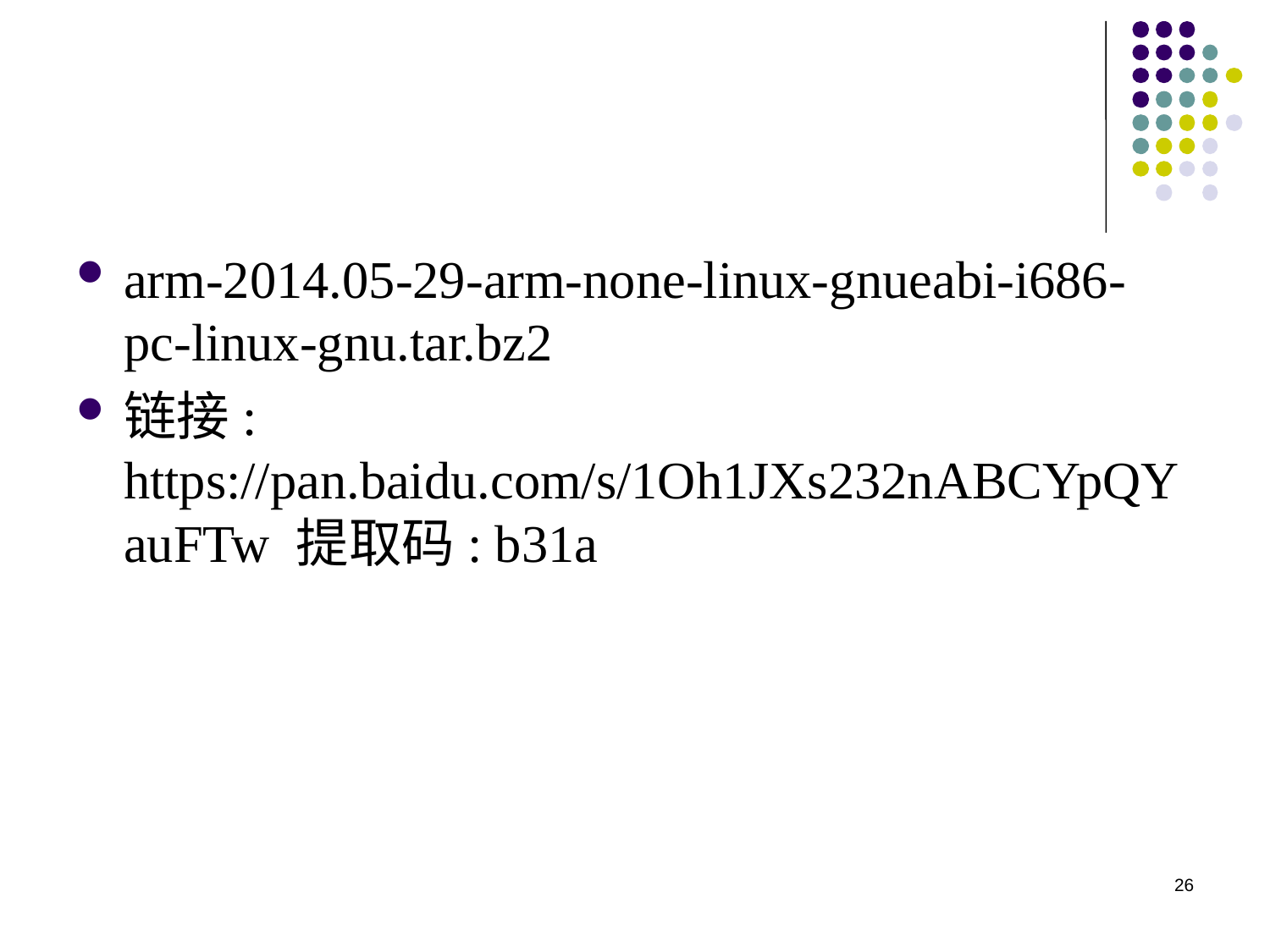

#
arm-2014.05-29-arm-none-linux-gnueabi-i686-pc-linux-gnu.tar.bz2
链接: https://pan.baidu.com/s/1Oh1JXs232nABCYpQYauFTw 提取码: b31a
26